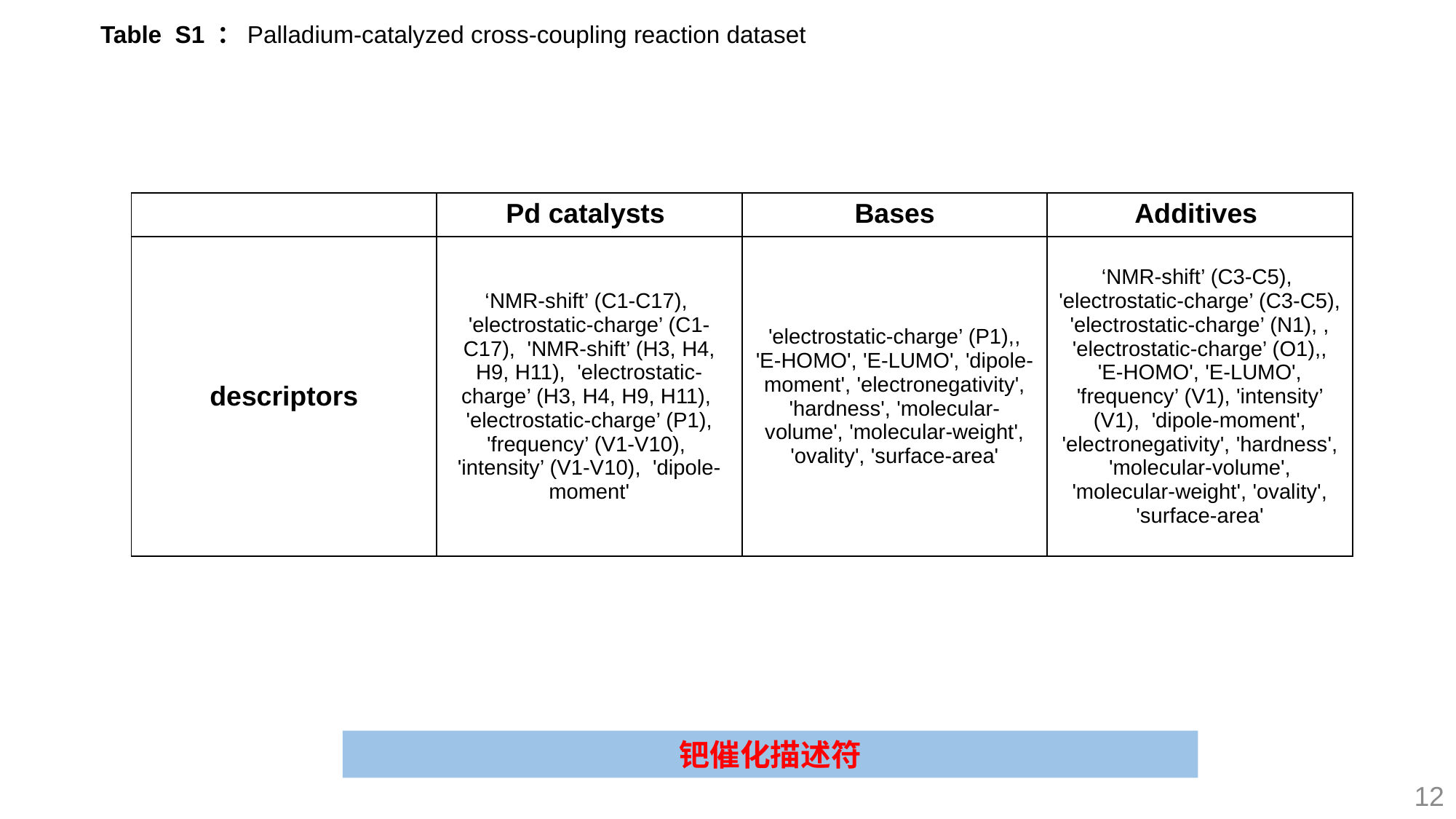

Table  S1 ：Palladium-catalyzed cross-coupling reaction dataset
|  | Pd catalysts | Bases | Additives |
| --- | --- | --- | --- |
| descriptors | ‘NMR-shift’ (C1-C17), 'electrostatic-charge’ (C1-C17), 'NMR-shift’ (H3, H4, H9, H11), 'electrostatic-charge’ (H3, H4, H9, H11), 'electrostatic-charge’ (P1), 'frequency’ (V1-V10), 'intensity’ (V1-V10), 'dipole-moment' | 'electrostatic-charge’ (P1),, 'E-HOMO', 'E-LUMO', 'dipole-moment', 'electronegativity', 'hardness', 'molecular-volume', 'molecular-weight', 'ovality', 'surface-area' | ‘NMR-shift’ (C3-C5), 'electrostatic-charge’ (C3-C5), 'electrostatic-charge’ (N1), , 'electrostatic-charge’ (O1),, 'E-HOMO', 'E-LUMO', 'frequency’ (V1), 'intensity’ (V1), 'dipole-moment', 'electronegativity', 'hardness', 'molecular-volume', 'molecular-weight', 'ovality', 'surface-area' |
钯催化描述符
12